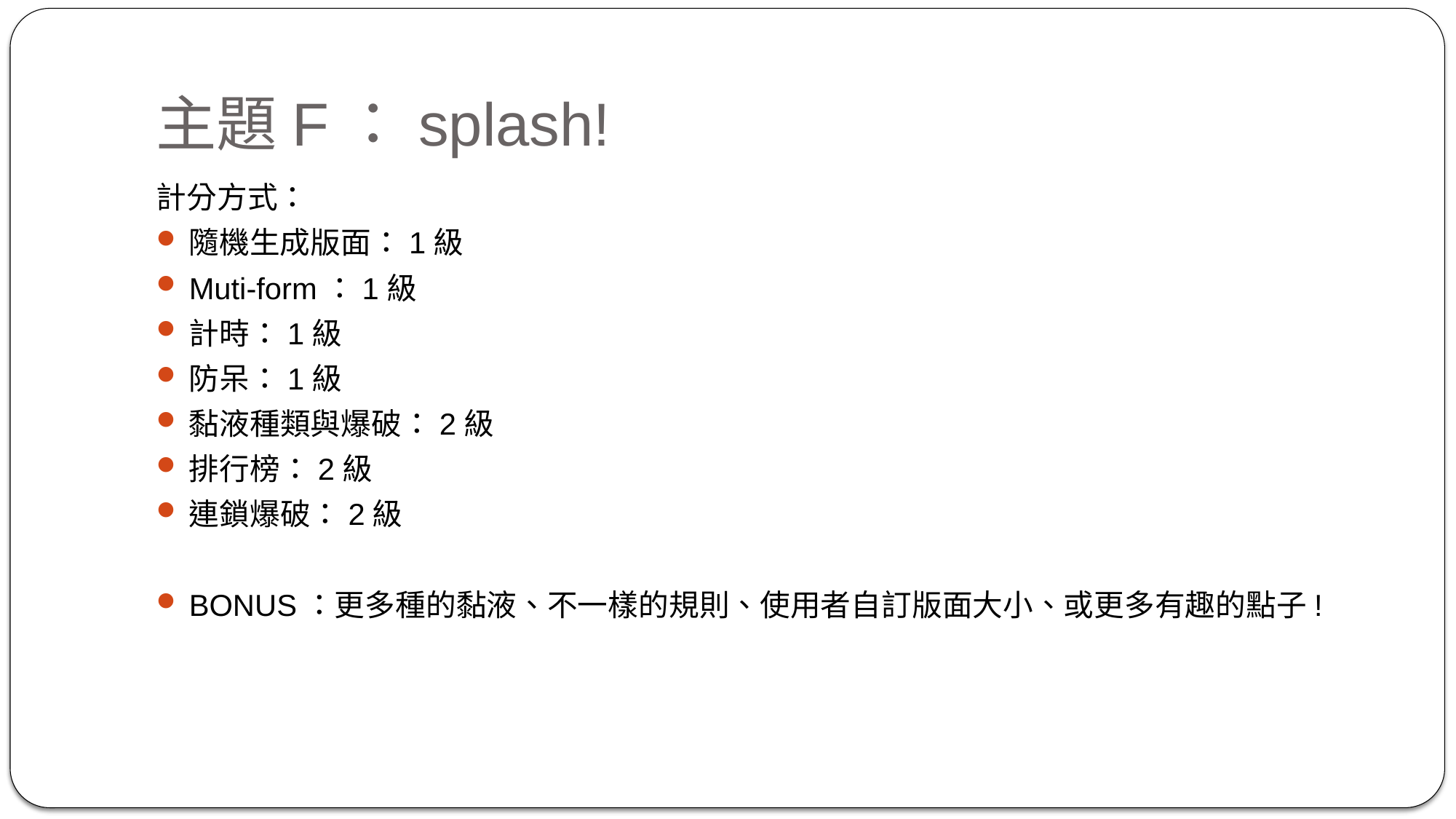

# 主題F：splash!
計分方式：
隨機生成版面：1級
Muti-form：1級
計時：1級
防呆：1級
黏液種類與爆破：2級
排行榜：2級
連鎖爆破：2級

BONUS：更多種的黏液、不一樣的規則、使用者自訂版面大小、或更多有趣的點子!